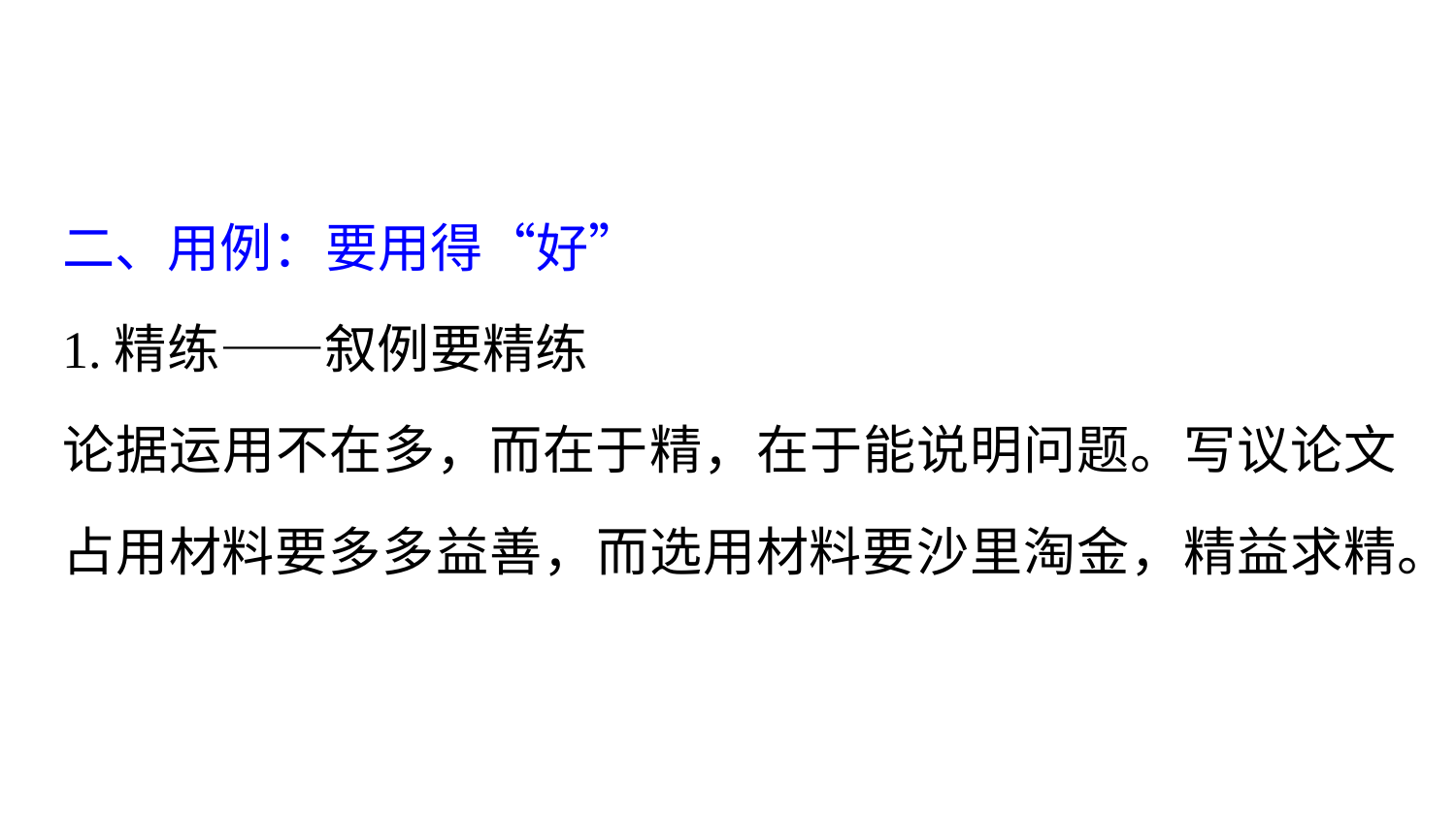

二、用例：要用得“好”
1.精练——叙例要精练
论据运用不在多，而在于精，在于能说明问题。写议论文占用材料要多多益善，而选用材料要沙里淘金，精益求精。